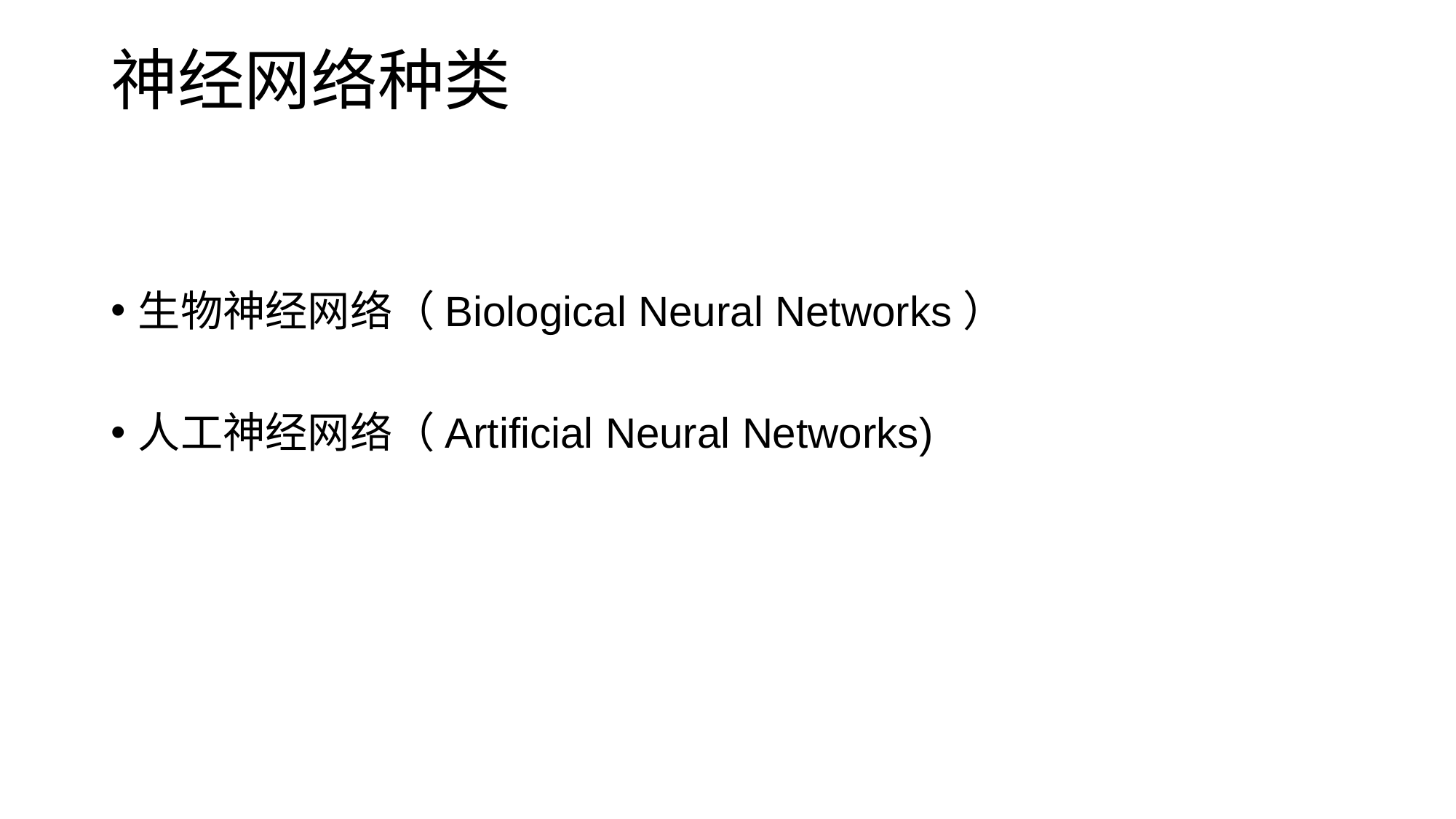

# 神经网络种类

生物神经网络（Biological Neural Networks）

人工神经网络（Artificial Neural Networks)